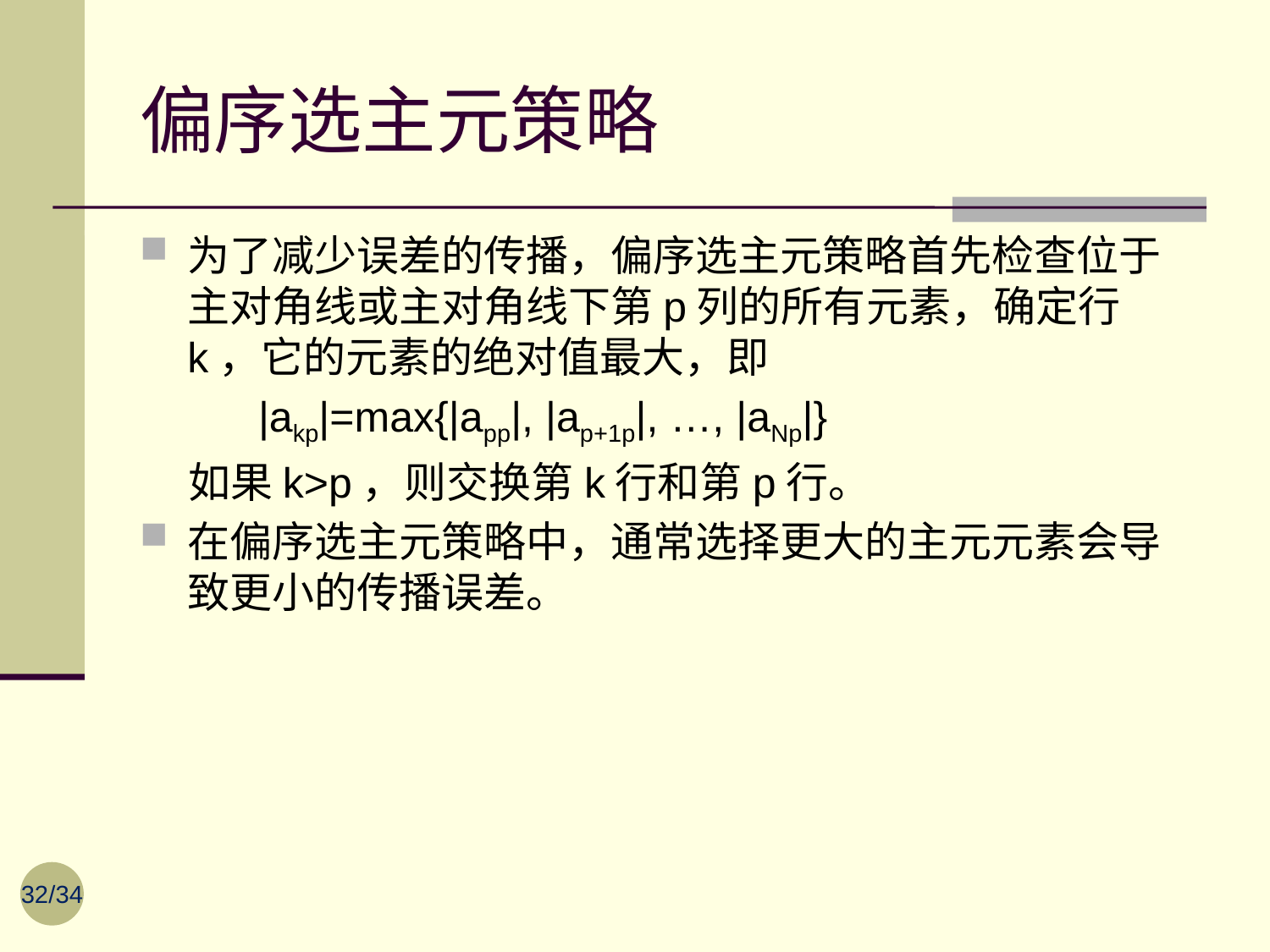

# 偏序选主元策略
为了减少误差的传播，偏序选主元策略首先检查位于主对角线或主对角线下第p列的所有元素，确定行k，它的元素的绝对值最大，即
          |akp|=max{|app|, |ap+1p|, …, |aNp|}
    如果k>p，则交换第k行和第p行。
在偏序选主元策略中，通常选择更大的主元元素会导致更小的传播误差。